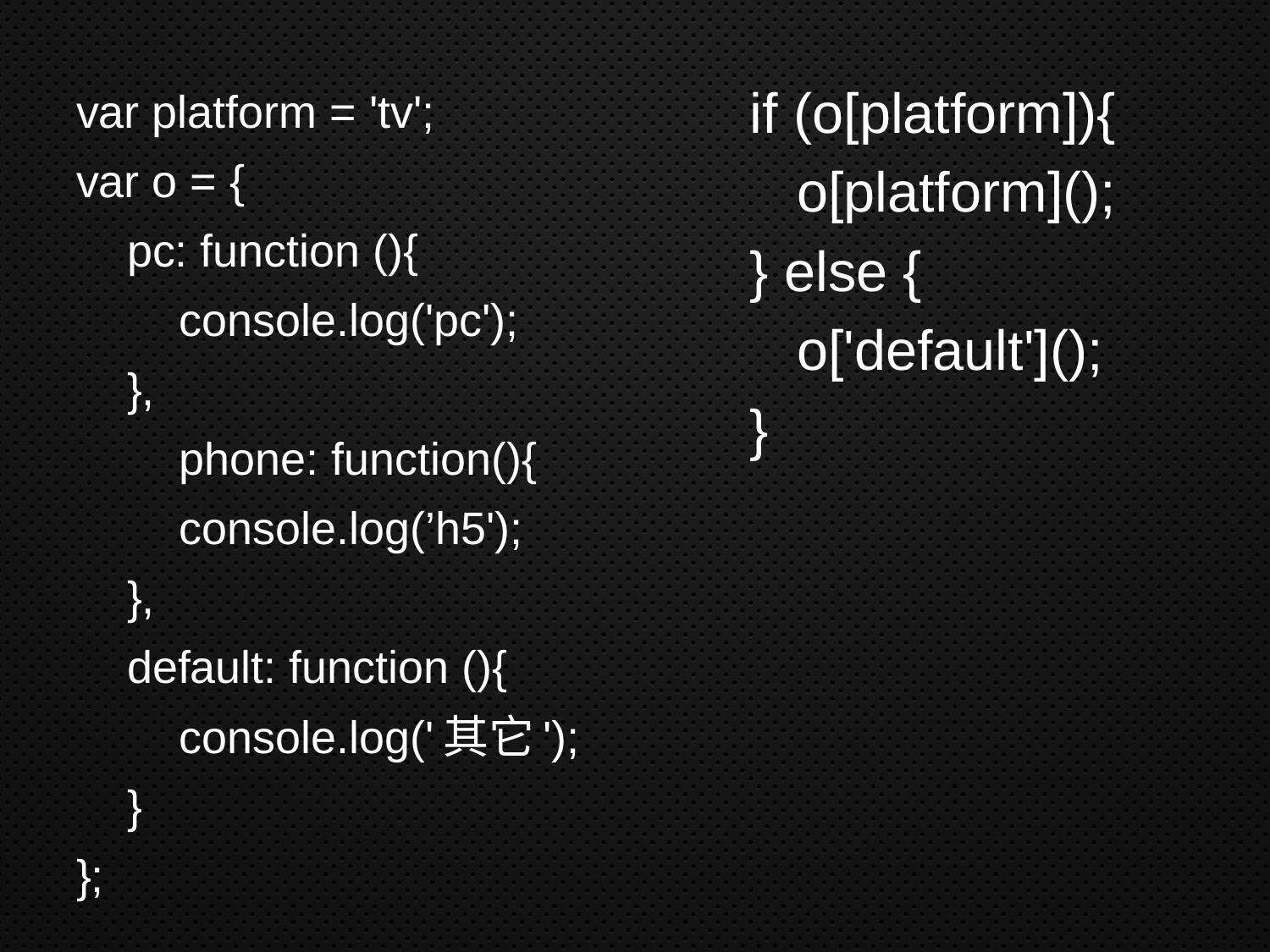

var platform = 'tv';
var o = {
    pc: function (){
    		console.log('pc');
    },
	phone: function(){
			console.log(’h5');
    },
    default: function (){
    		console.log('其它');
    }
};
if (o[platform]){
   o[platform]();
} else {
   o['default']();
}